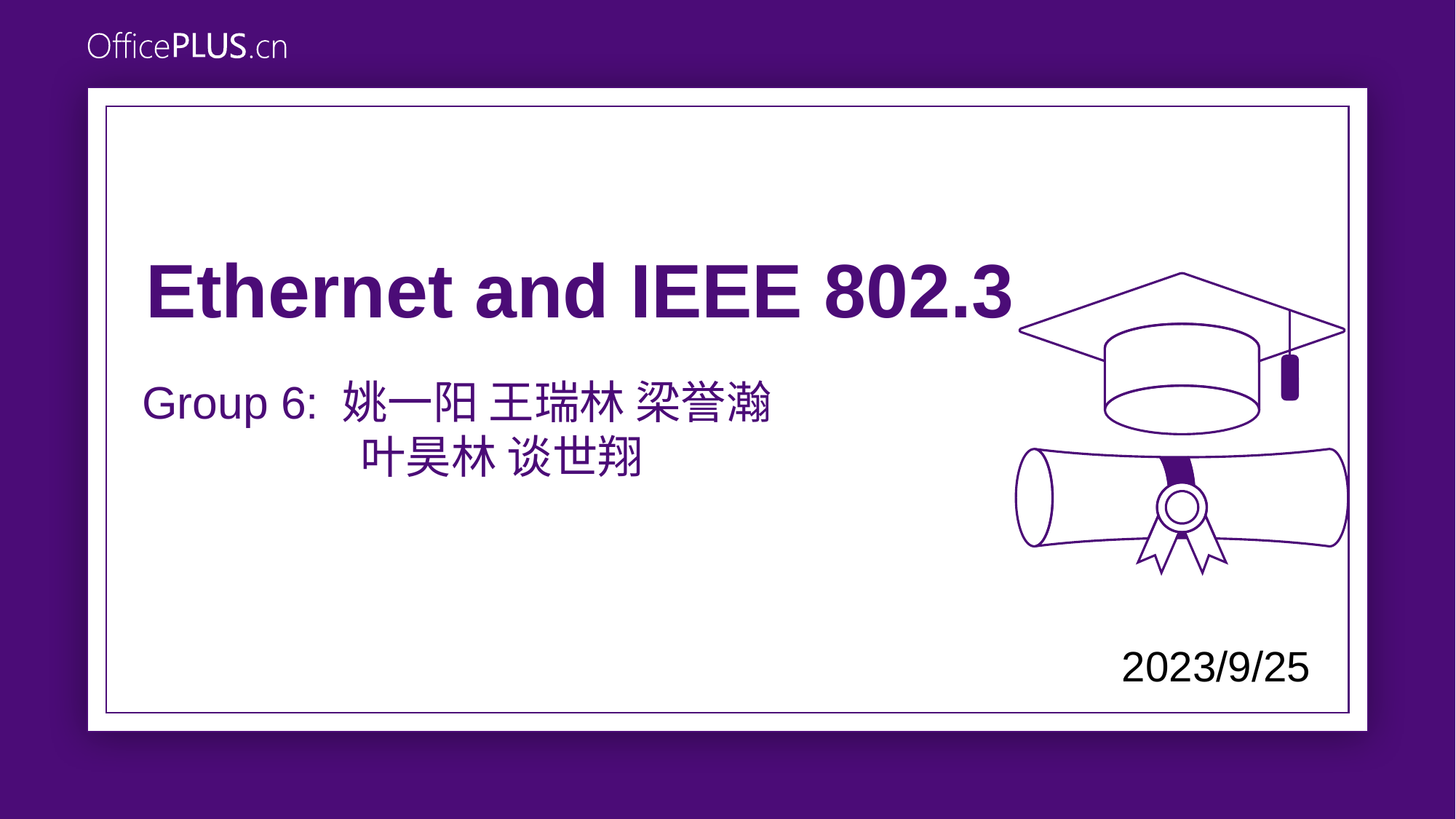

Ethernet and IEEE 802.3

Group 6: 姚一阳 王瑞林 梁誉瀚
		叶昊林 谈世翔

2023/9/25